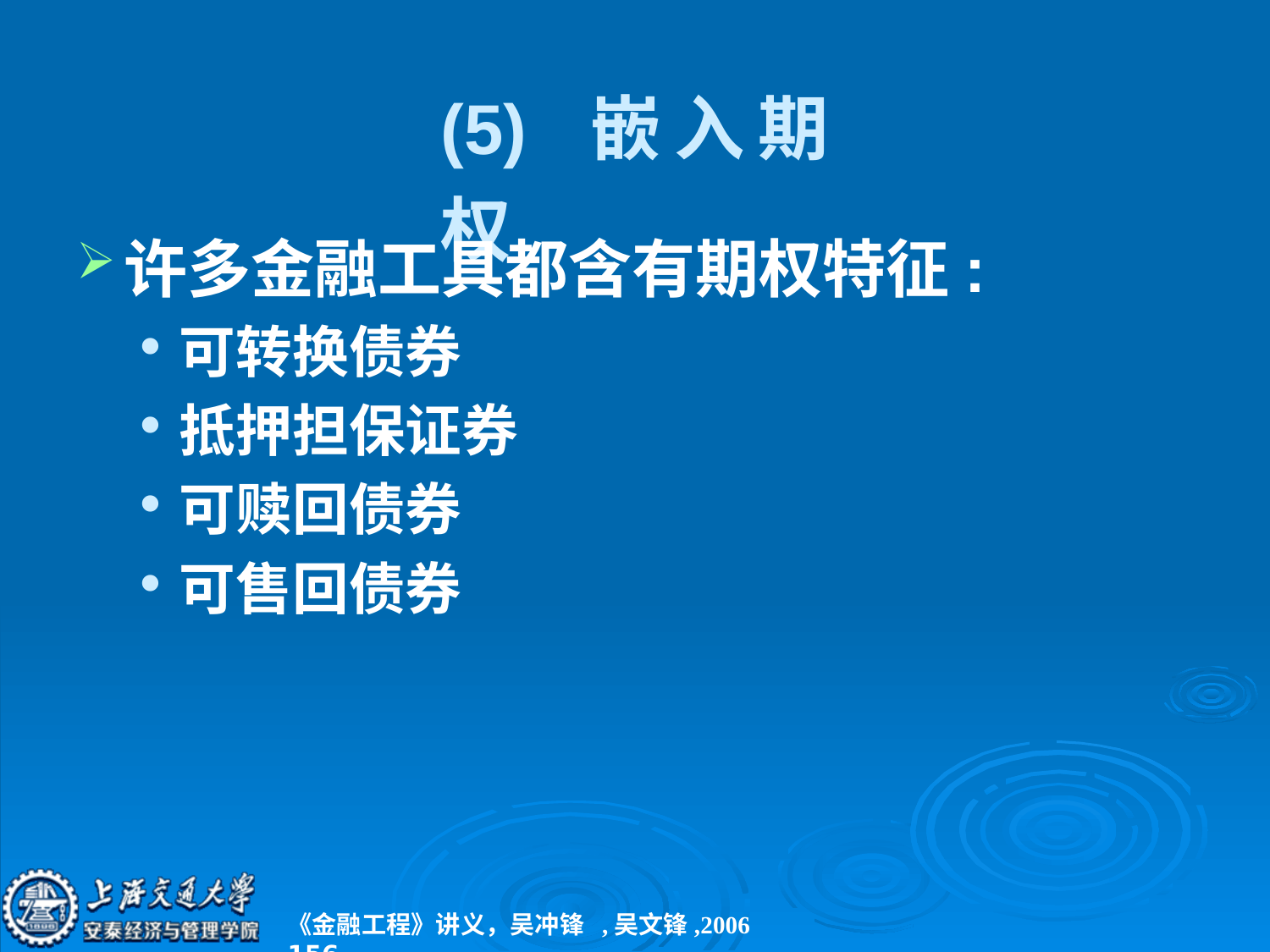

# (5) 嵌入期权
许多金融工具都含有期权特征:
可转换债券
抵押担保证券
可赎回债券
可售回债券